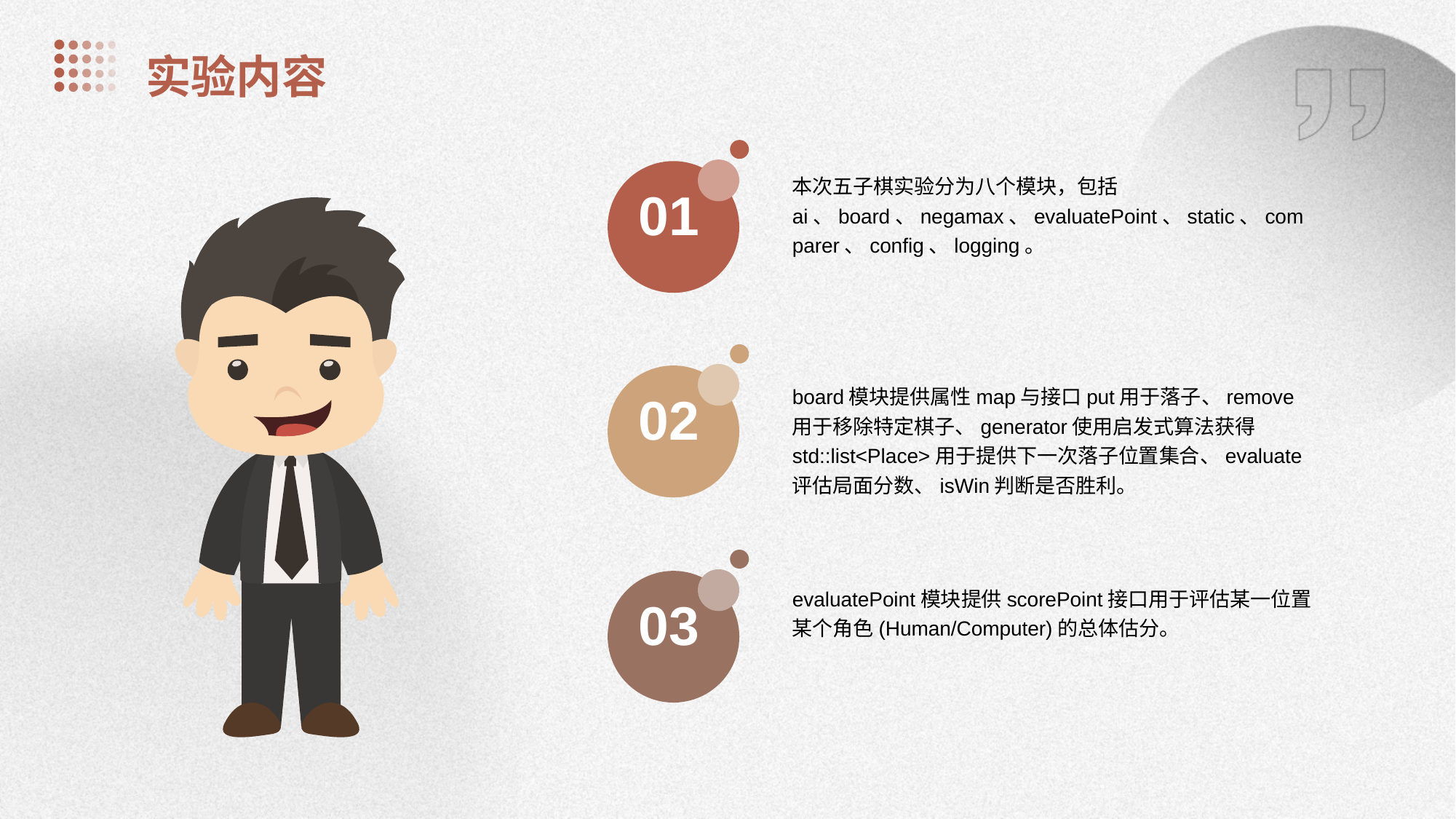

实验内容

本次五子棋实验分为八个模块，包括ai、board、negamax、evaluatePoint、static、comparer、config、logging。

01

board模块提供属性map与接口put用于落子、remove用于移除特定棋子、generator使用启发式算法获得std::list<Place>用于提供下一次落子位置集合、evaluate评估局面分数、isWin判断是否胜利。
02

evaluatePoint模块提供scorePoint接口用于评估某一位置某个角色(Human/Computer)的总体估分。

03